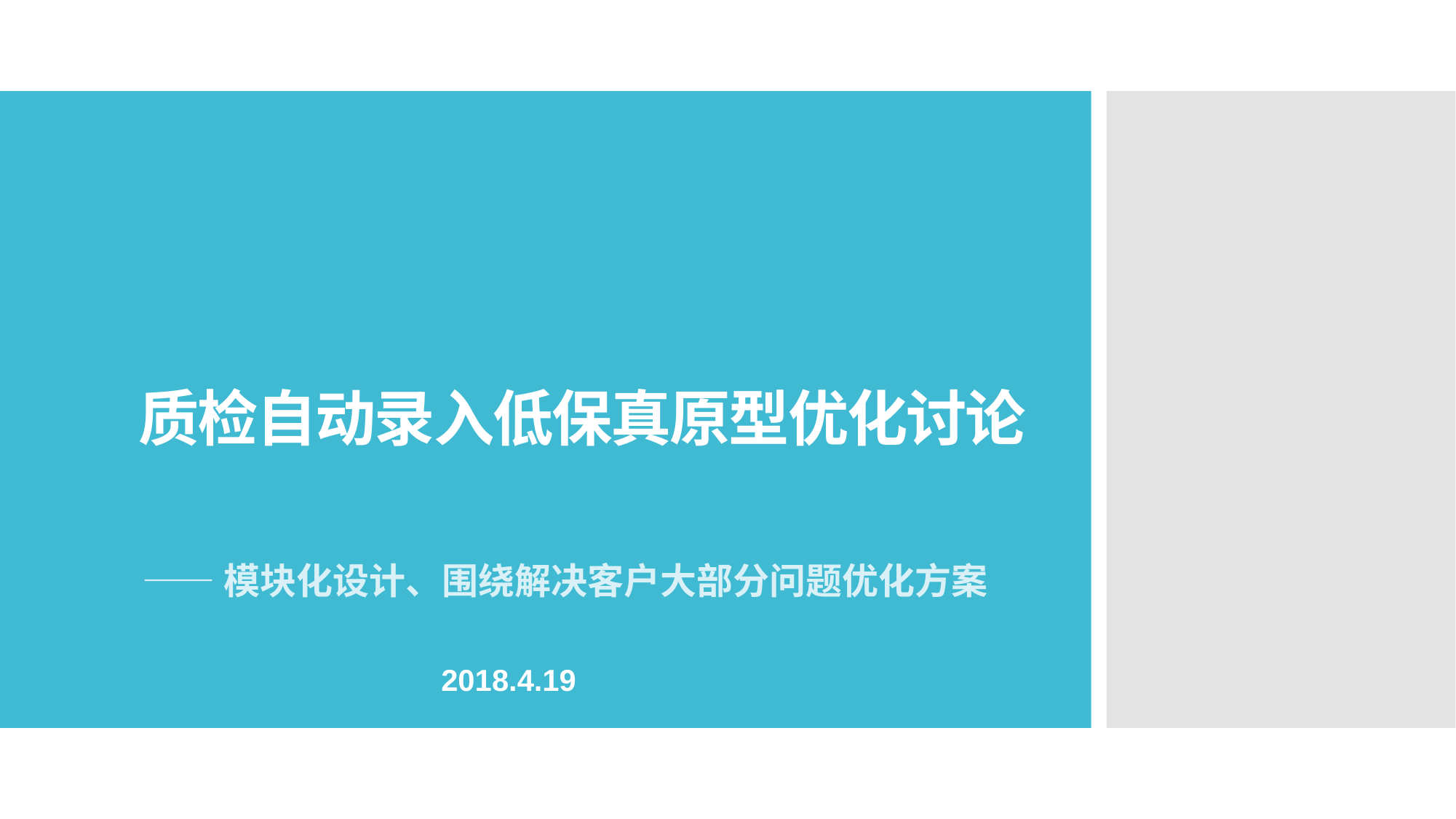

# 质检自动录入低保真原型优化讨论
——模块化设计、围绕解决客户大部分问题优化方案
2018.4.19